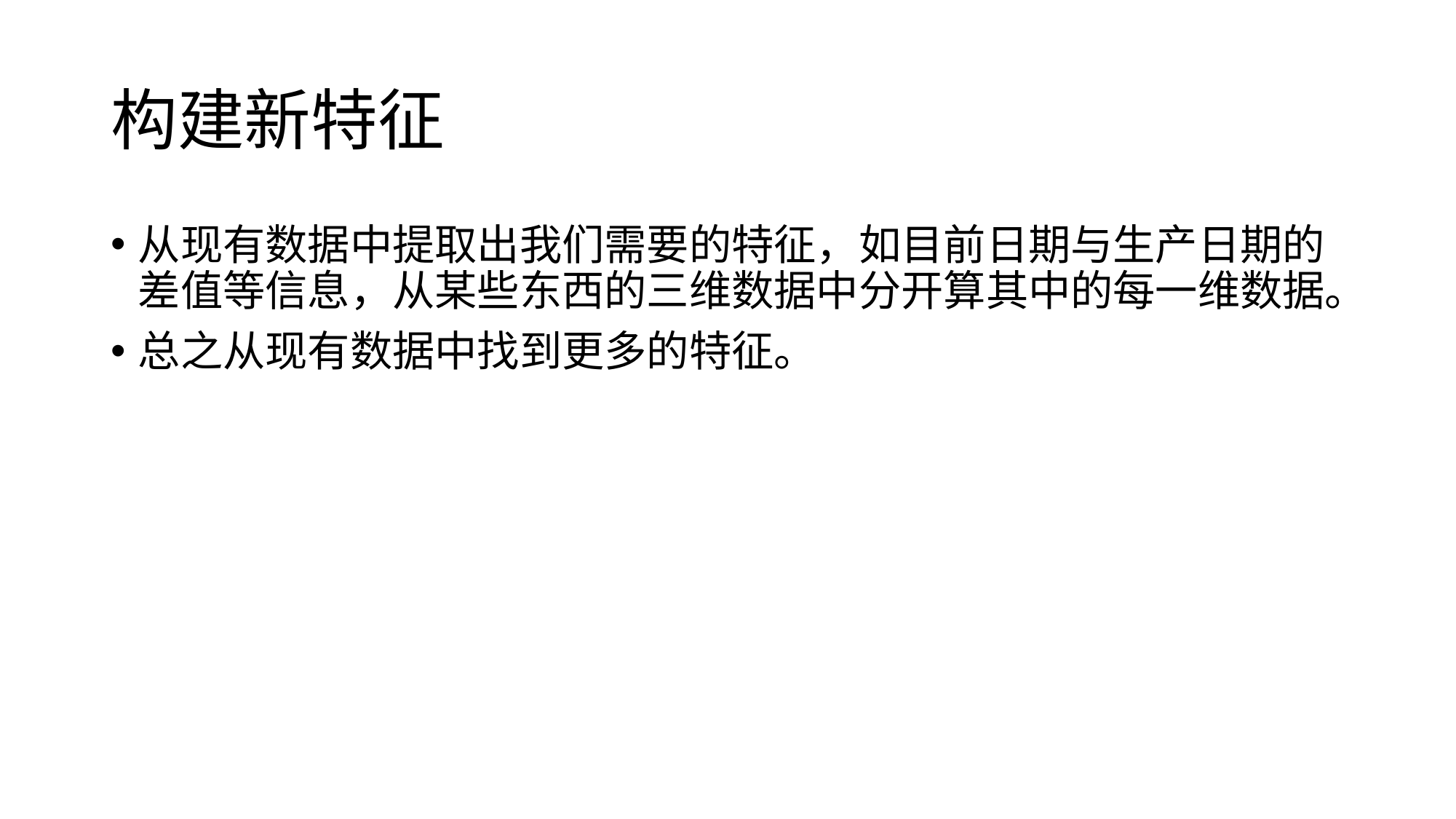

# 构建新特征
从现有数据中提取出我们需要的特征，如目前日期与生产日期的差值等信息，从某些东西的三维数据中分开算其中的每一维数据。
总之从现有数据中找到更多的特征。